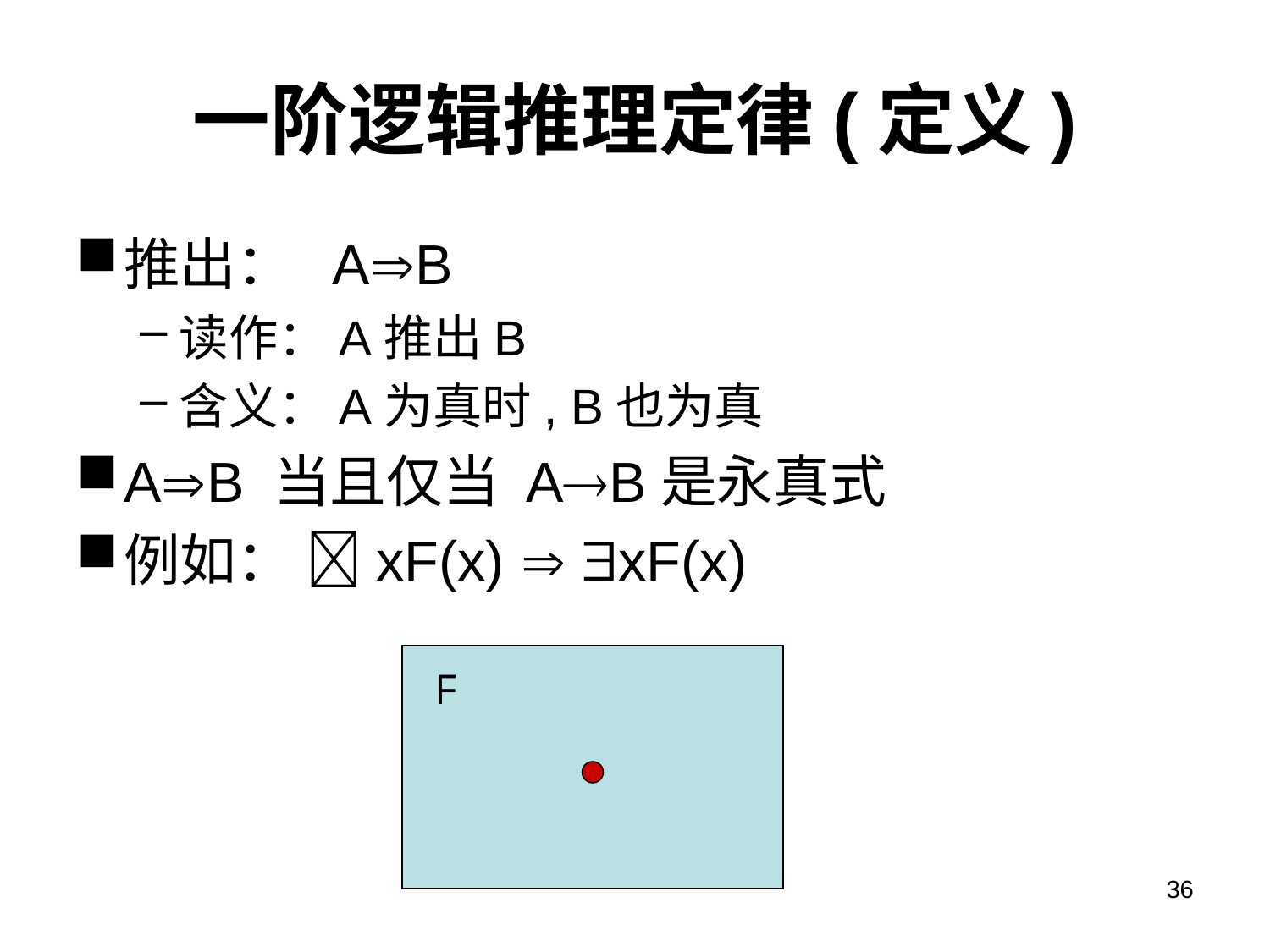

# 一阶逻辑推理定律(定义)
推出：  A⇒B
读作：A推出B
含义：A为真时, B也为真
A⇒B 当且仅当 A→B是永真式
例如： ∀xF(x) ⇒ ∃xF(x)

F

36